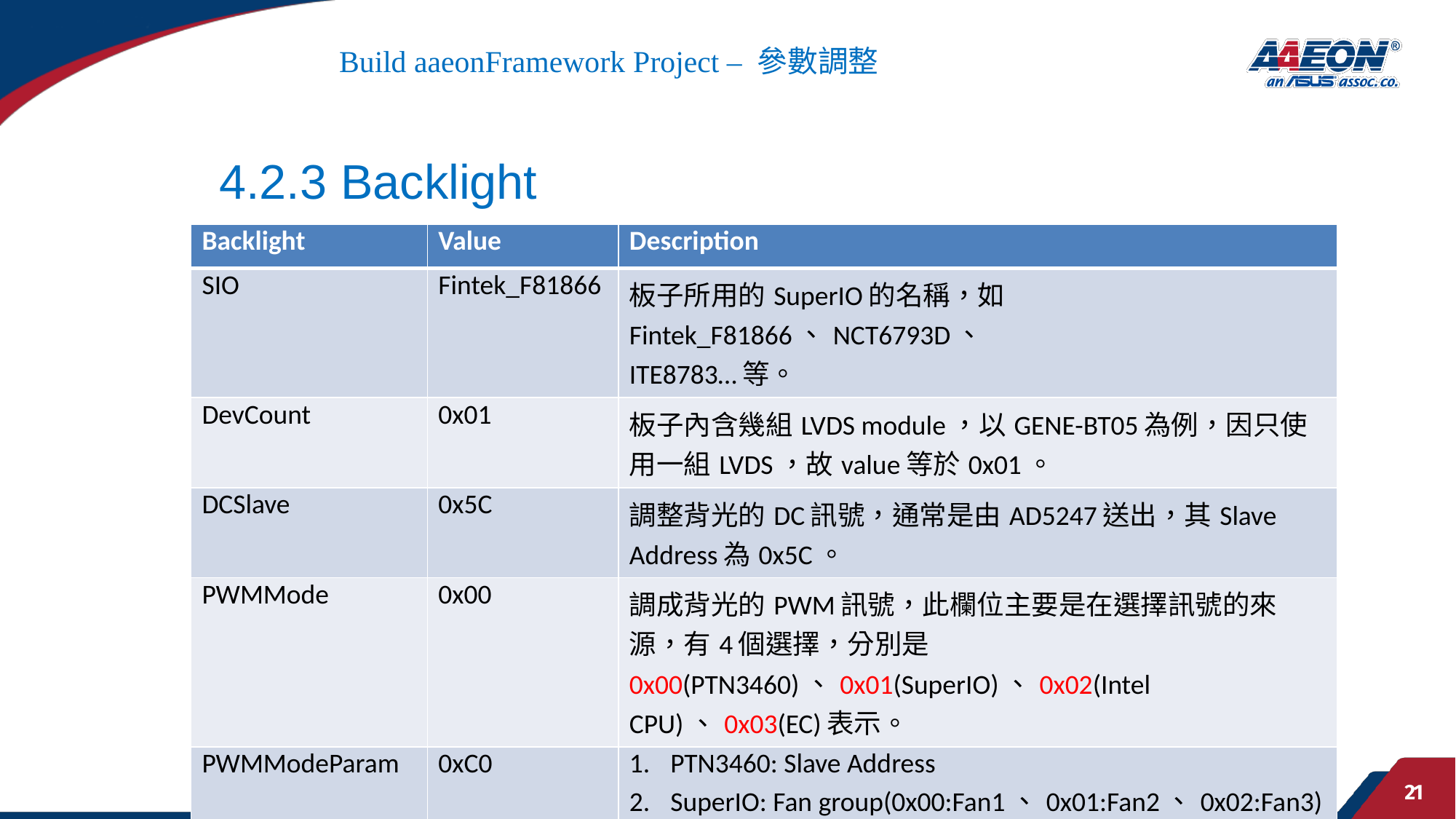

# Build aaeonFramework Project – 參數調整
4.2.3 Backlight

| Backlight | Value | Description |
| --- | --- | --- |
| SIO | Fintek\_F81866 | 板子所用的SuperIO的名稱，如Fintek\_F81866、NCT6793D、 ITE8783…等。 |
| DevCount | 0x01 | 板子內含幾組LVDS module，以GENE-BT05為例，因只使用一組LVDS，故value等於0x01。 |
| DCSlave | 0x5C | 調整背光的DC訊號，通常是由AD5247送出，其Slave Address為0x5C。 |
| PWMMode | 0x00 | 調成背光的PWM訊號，此欄位主要是在選擇訊號的來源，有4個選擇，分別是0x00(PTN3460)、0x01(SuperIO)、0x02(Intel CPU)、0x03(EC)表示。 |
| PWMModeParam | 0xC0 | PTN3460: Slave Address SuperIO: Fan group(0x00:Fan1、0x01:Fan2、0x02:Fan3) Intel CPU: 0x00 EC: 0x00 |
| CurrentValue | 0x50 | 預設之背光亮度，通常不調整。 |
21